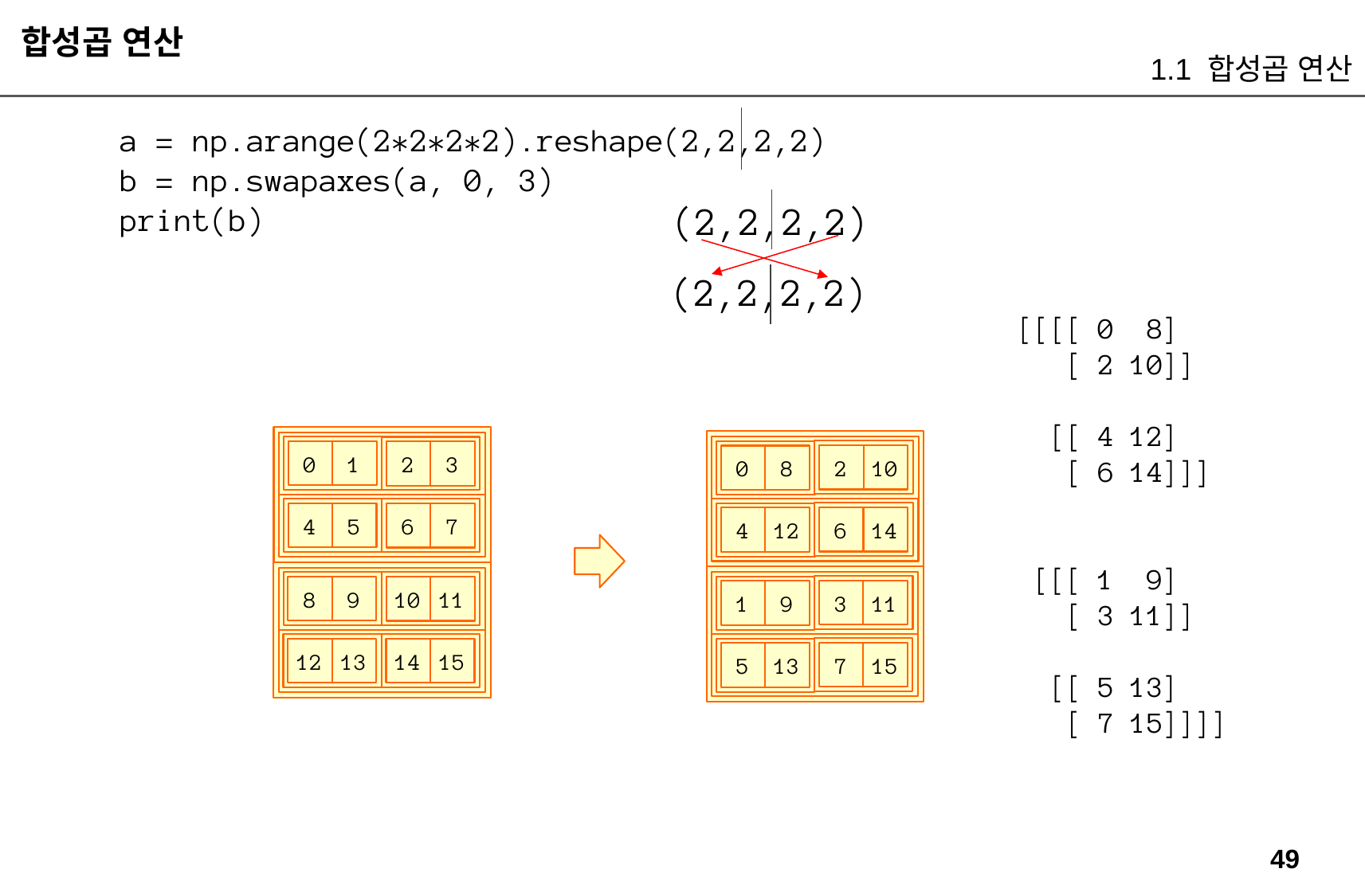

합성곱 연산
1.1 합성곱 연산
a = np.arange(2*2*2*2).reshape(2,2,2,2)
b = np.swapaxes(a, 0, 3)
print(b)
(2,2,2,2)
(2,2,2,2)
[[[[ 0  8]
   [ 2 10]]

  [[ 4 12]
   [ 6 14]]]

 [[[ 1  9]
   [ 3 11]]

  [[ 5 13]
   [ 7 15]]]]

0
1
2
3
2
10
0
8

4
5
6
7
6
14
4
12

8
9
10
11
3
11
1
9

12
13
14
15
7
15
5
13